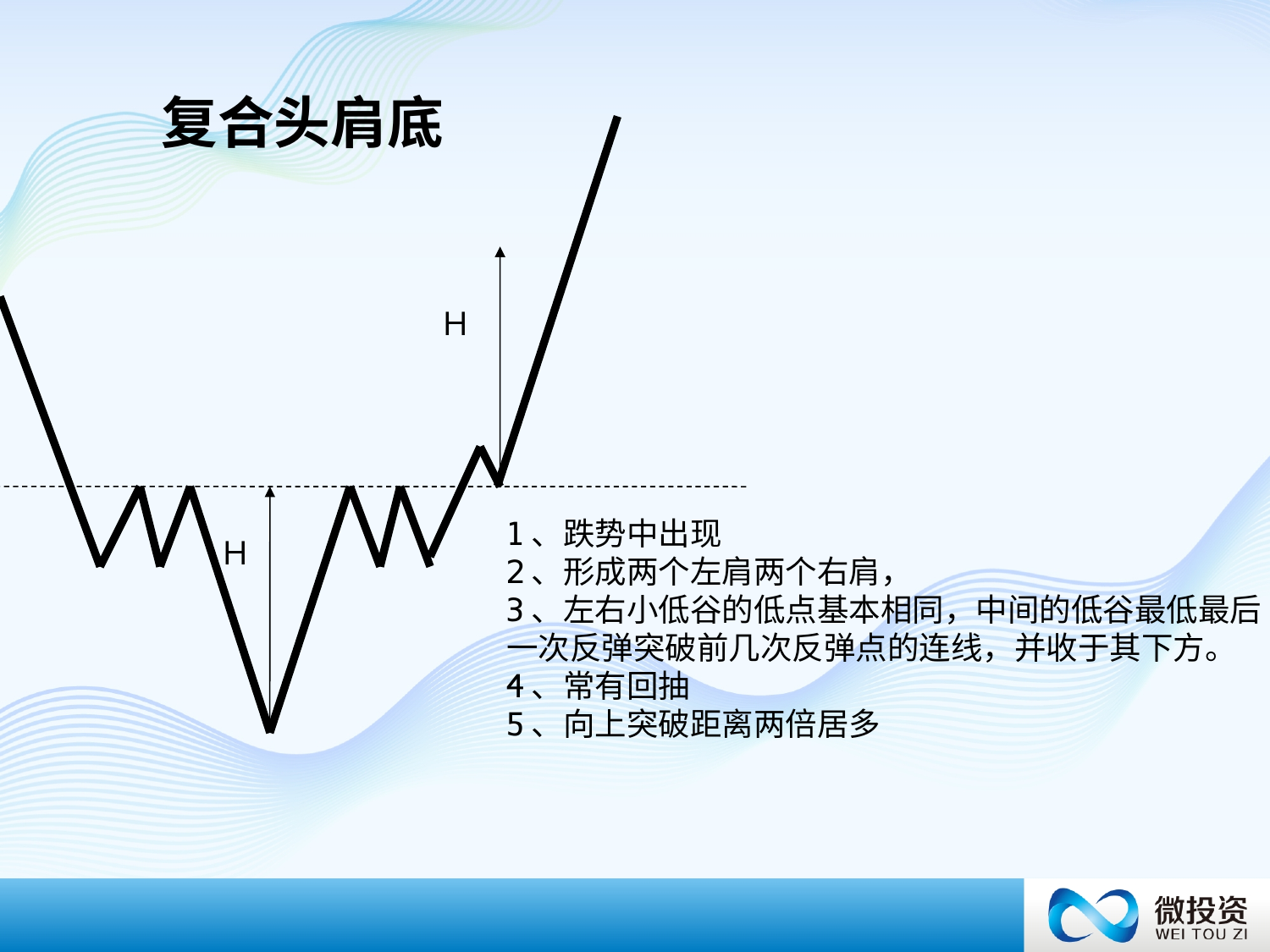

复合头肩底

Ｈ

1、跌势中出现
2、形成两个左肩两个右肩，
3、左右小低谷的低点基本相同，中间的低谷最低最后
一次反弹突破前几次反弹点的连线，并收于其下方。
4、常有回抽
5、向上突破距离两倍居多

Ｈ